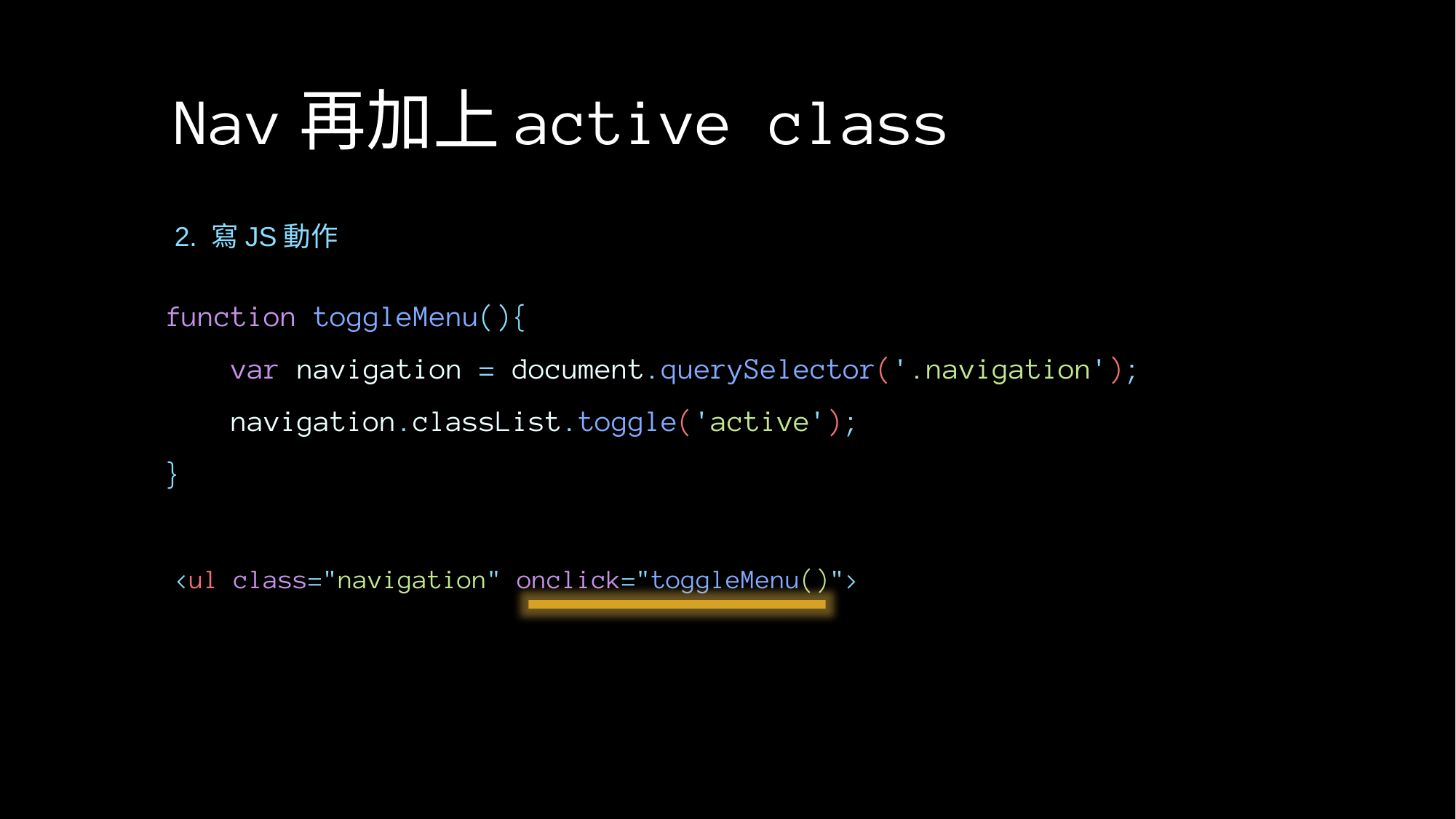

# Nav再加上active class
2. 寫JS動作
        function toggleMenu(){
            var navigation = document.querySelector('.navigation');
            navigation.classList.toggle('active');
        }
<ul class="navigation" onclick="toggleMenu()">